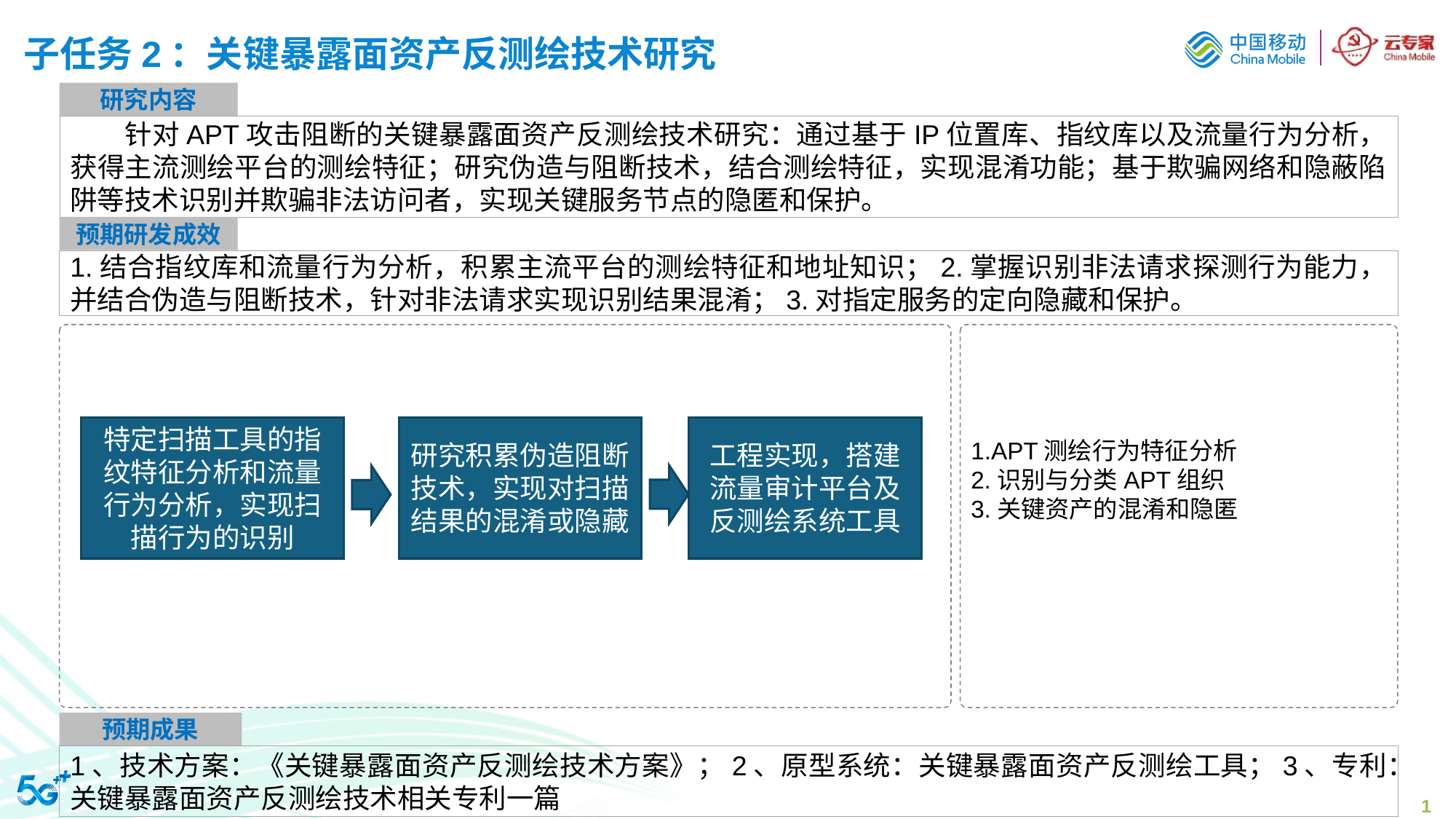

# 子任务2：关键暴露面资产反测绘技术研究
研究内容
针对APT攻击阻断的关键暴露面资产反测绘技术研究：通过基于IP位置库、指纹库以及流量行为分析，获得主流测绘平台的测绘特征；研究伪造与阻断技术，结合测绘特征，实现混淆功能；基于欺骗网络和隐蔽陷阱等技术识别并欺骗非法访问者，实现关键服务节点的隐匿和保护。

预期研发成效
1.结合指纹库和流量行为分析，积累主流平台的测绘特征和地址知识；2.掌握识别非法请求探测行为能力，并结合伪造与阻断技术，针对非法请求实现识别结果混淆；3.对指定服务的定向隐藏和保护。

特定扫描工具的指纹特征分析和流量行为分析，实现扫描行为的识别
研究积累伪造阻断技术，实现对扫描结果的混淆或隐藏
工程实现，搭建流量审计平台及反测绘系统工具
1.APT测绘行为特征分析
2.识别与分类APT组织
3.关键资产的混淆和隐匿

预期成果
1、技术方案：《关键暴露面资产反测绘技术方案》；2、原型系统：关键暴露面资产反测绘工具；3、专利：关键暴露面资产反测绘技术相关专利一篇